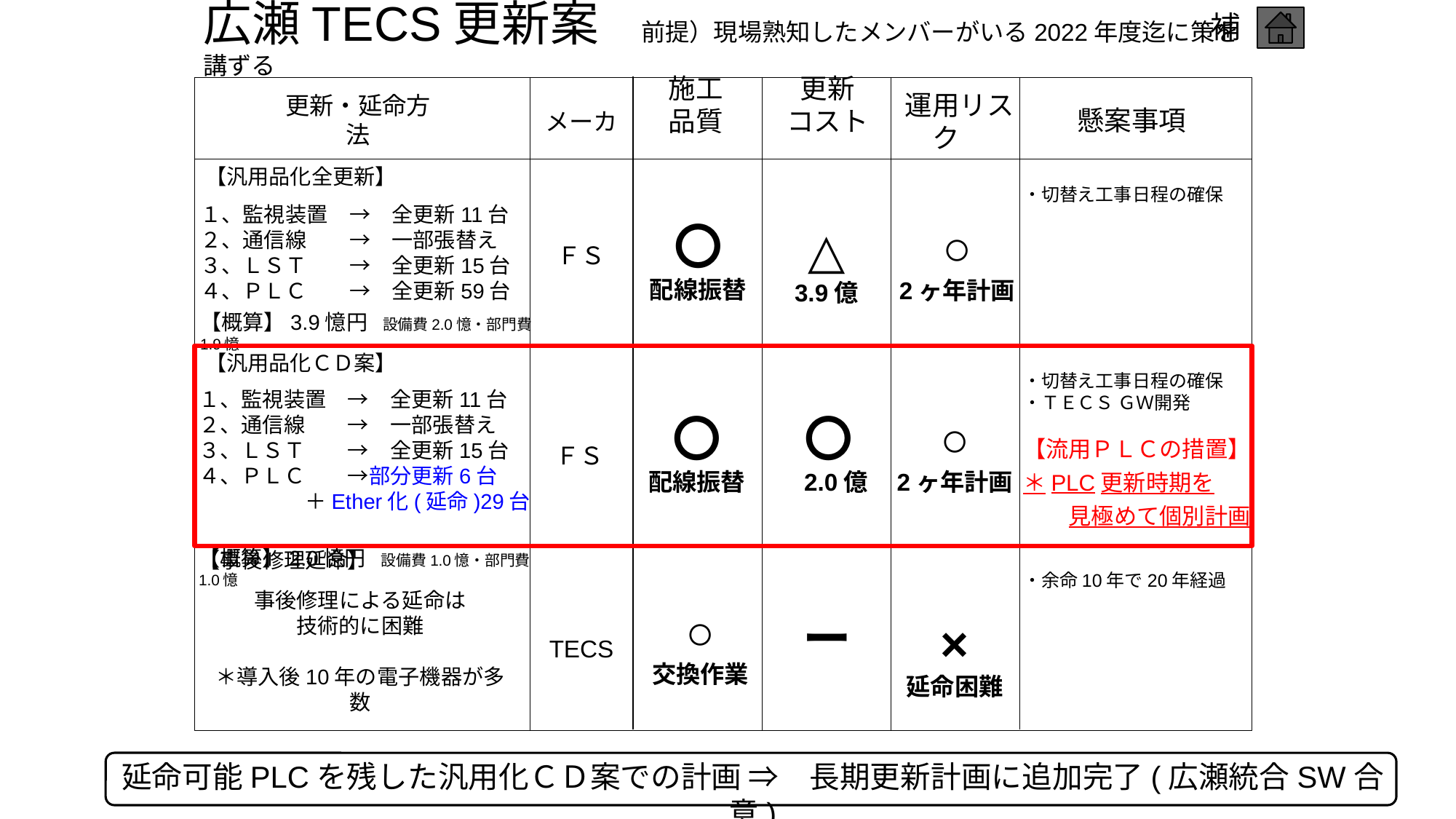

補

# 広瀬TECS更新案　前提）現場熟知したメンバーがいる2022年度迄に策を講ずる

更新
コスト
施工品質
運用リスク
更新・延命方法
懸案事項
メーカ
【汎用品化全更新】

・切替え工事日程の確保
１、監視装置　→　全更新11台
２、通信線　　→　一部張替え
３、ＬＳＴ　　→　全更新15台
４、ＰＬＣ　　→　全更新59台
【概算】3.9憶円　設備費2.0憶・部門費1.9憶
〇
配線振替
○
2ヶ年計画
△
3.9億
ＦＳ
【汎用品化ＣＤ案】

・切替え工事日程の確保
・ＴＥＣＳ ＧＷ開発

【流用ＰＬＣの措置】
＊PLC更新時期を
　　見極めて個別計画

１、監視装置　→　全更新11台
２、通信線　　→　一部張替え
３、ＬＳＴ　　→　全更新15台
４、ＰＬＣ　　→部分更新6台
　　　　　＋Ether化(延命)29台
【概算】2.0憶円　設備費1.0憶・部門費1.0憶
ＦＳ
〇
配線振替
〇
2.0億
○
2ヶ年計画
【事後修理延命】

・余命10年で20年経過
事後修理による延命は
技術的に困難

＊導入後10年の電子機器が多数
○
交換作業
ー
×
延命困難
TECS
延命可能PLCを残した汎用化ＣＤ案での計画 ⇒　長期更新計画に追加完了(広瀬統合SW合意)